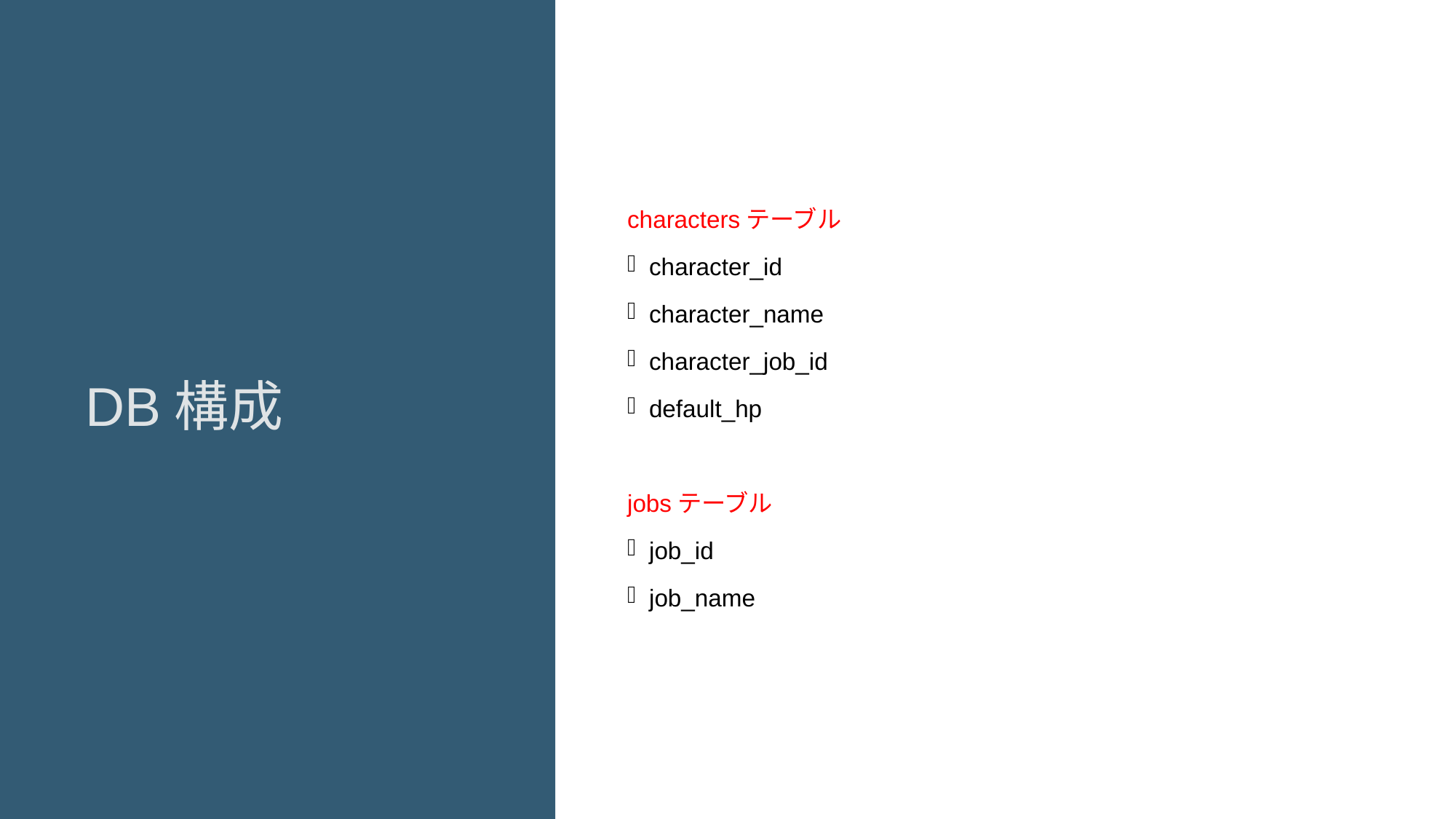

# DB構成
charactersテーブル
character_id
character_name
character_job_id
default_hp

jobsテーブル
job_id
job_name